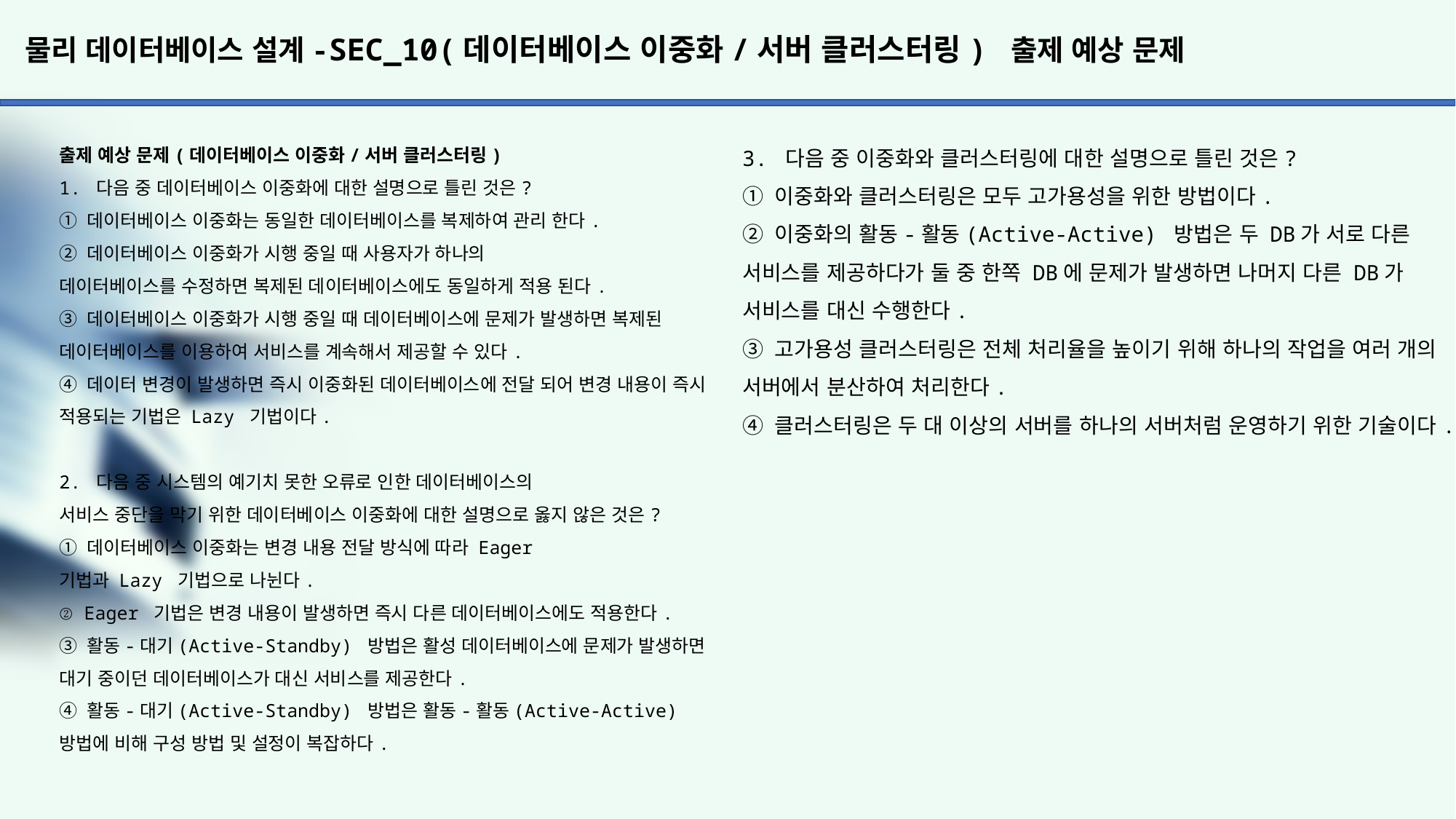

# 물리 데이터베이스 설계-SEC_10(데이터베이스 이중화/서버 클러스터링) 출제 예상 문제
3. 다음 중 이중화와 클러스터링에 대한 설명으로 틀린 것은?
① 이중화와 클러스터링은 모두 고가용성을 위한 방법이다.
② 이중화의 활동-활동(Active-Active) 방법은 두 DB가 서로 다른 서비스를 제공하다가 둘 중 한쪽 DB에 문제가 발생하면 나머지 다른 DB가 서비스를 대신 수행한다.
③ 고가용성 클러스터링은 전체 처리율을 높이기 위해 하나의 작업을 여러 개의 서버에서 분산하여 처리한다.
④ 클러스터링은 두 대 이상의 서버를 하나의 서버처럼 운영하기 위한 기술이다.
출제 예상 문제(데이터베이스 이중화/서버 클러스터링)
1. 다음 중 데이터베이스 이중화에 대한 설명으로 틀린 것은?
① 데이터베이스 이중화는 동일한 데이터베이스를 복제하여 관리 한다.
② 데이터베이스 이중화가 시행 중일 때 사용자가 하나의
데이터베이스를 수정하면 복제된 데이터베이스에도 동일하게 적용 된다.
③ 데이터베이스 이중화가 시행 중일 때 데이터베이스에 문제가 발생하면 복제된 데이터베이스를 이용하여 서비스를 계속해서 제공할 수 있다.
④ 데이터 변경이 발생하면 즉시 이중화된 데이터베이스에 전달 되어 변경 내용이 즉시 적용되는 기법은 Lazy 기법이다.

2. 다음 중 시스템의 예기치 못한 오류로 인한 데이터베이스의
서비스 중단을 막기 위한 데이터베이스 이중화에 대한 설명으로 옳지 않은 것은?
① 데이터베이스 이중화는 변경 내용 전달 방식에 따라 Eager
기법과 Lazy 기법으로 나뉜다.
② Eager 기법은 변경 내용이 발생하면 즉시 다른 데이터베이스에도 적용한다.
③ 활동-대기(Active-Standby) 방법은 활성 데이터베이스에 문제가 발생하면 대기 중이던 데이터베이스가 대신 서비스를 제공한다.
④ 활동-대기(Active-Standby) 방법은 활동-활동(Active-Active) 방법에 비해 구성 방법 및 설정이 복잡하다.